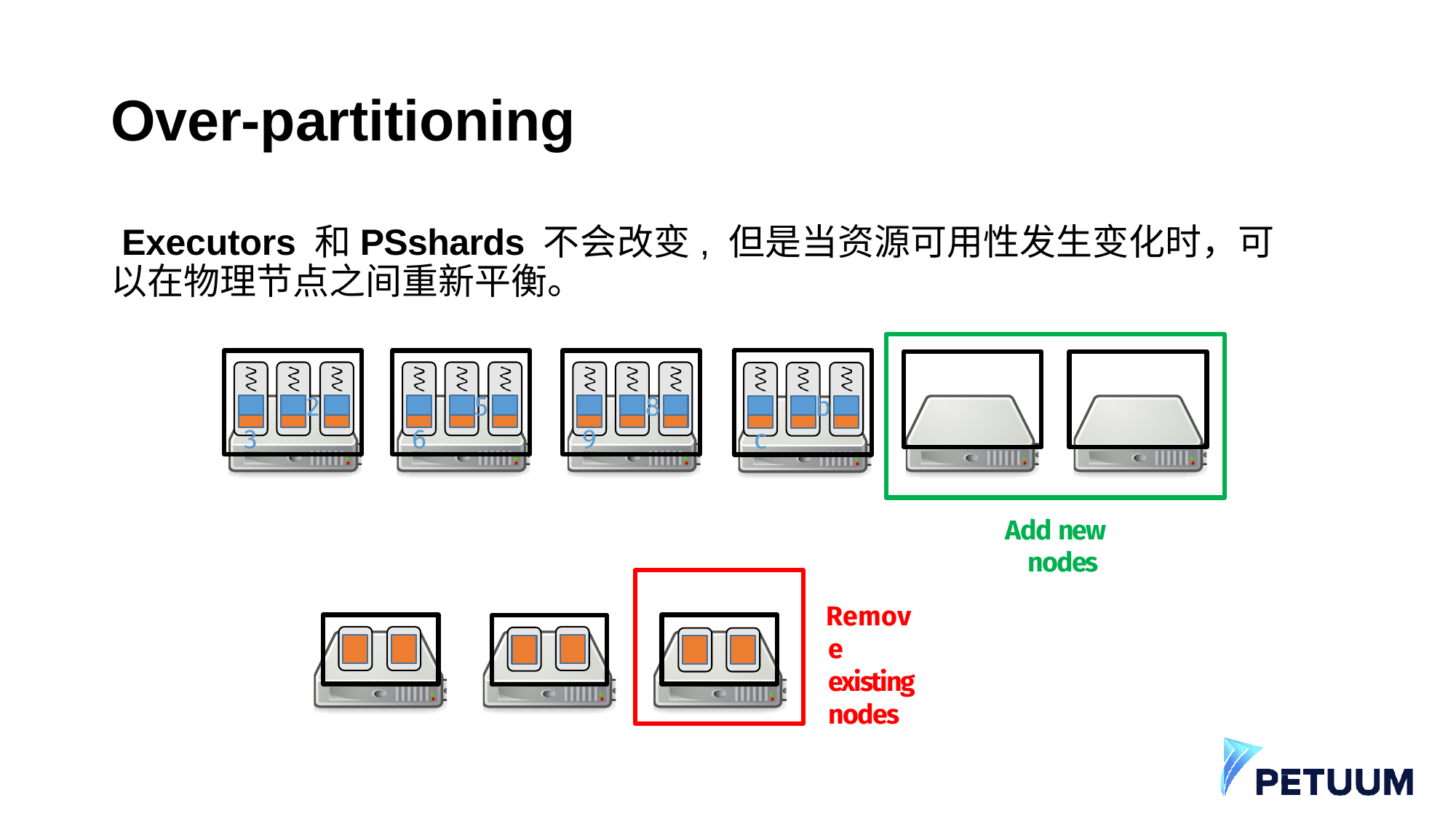

# Over-partitioning
 Executors 和PSshards 不会改变, 但是当资源可用性发生变化时，可以在物理节点之间重新平衡。

a	b	c

1	2	3

4	5	6

7	8	9

Add new  nodes
Remove  existing  nodes